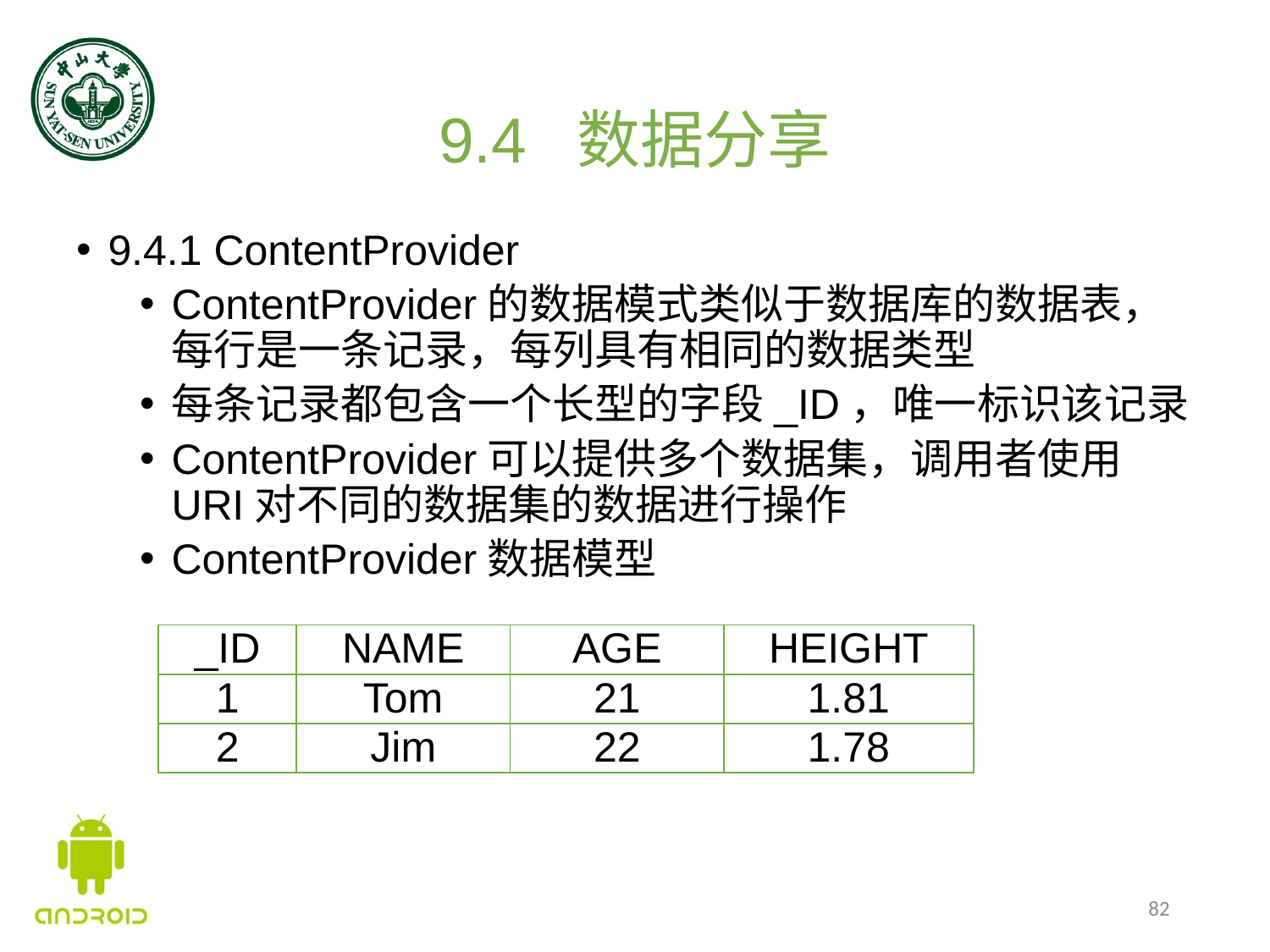

# 9.4  数据分享
9.4.1 ContentProvider
ContentProvider的数据模式类似于数据库的数据表，每行是一条记录，每列具有相同的数据类型
每条记录都包含一个长型的字段_ID，唯一标识该记录
ContentProvider可以提供多个数据集，调用者使用URI对不同的数据集的数据进行操作
ContentProvider数据模型

| \_ID | NAME | AGE | HEIGHT |
| --- | --- | --- | --- |
| 1 | Tom | 21 | 1.81 |
| 2 | Jim | 22 | 1.78 |
82